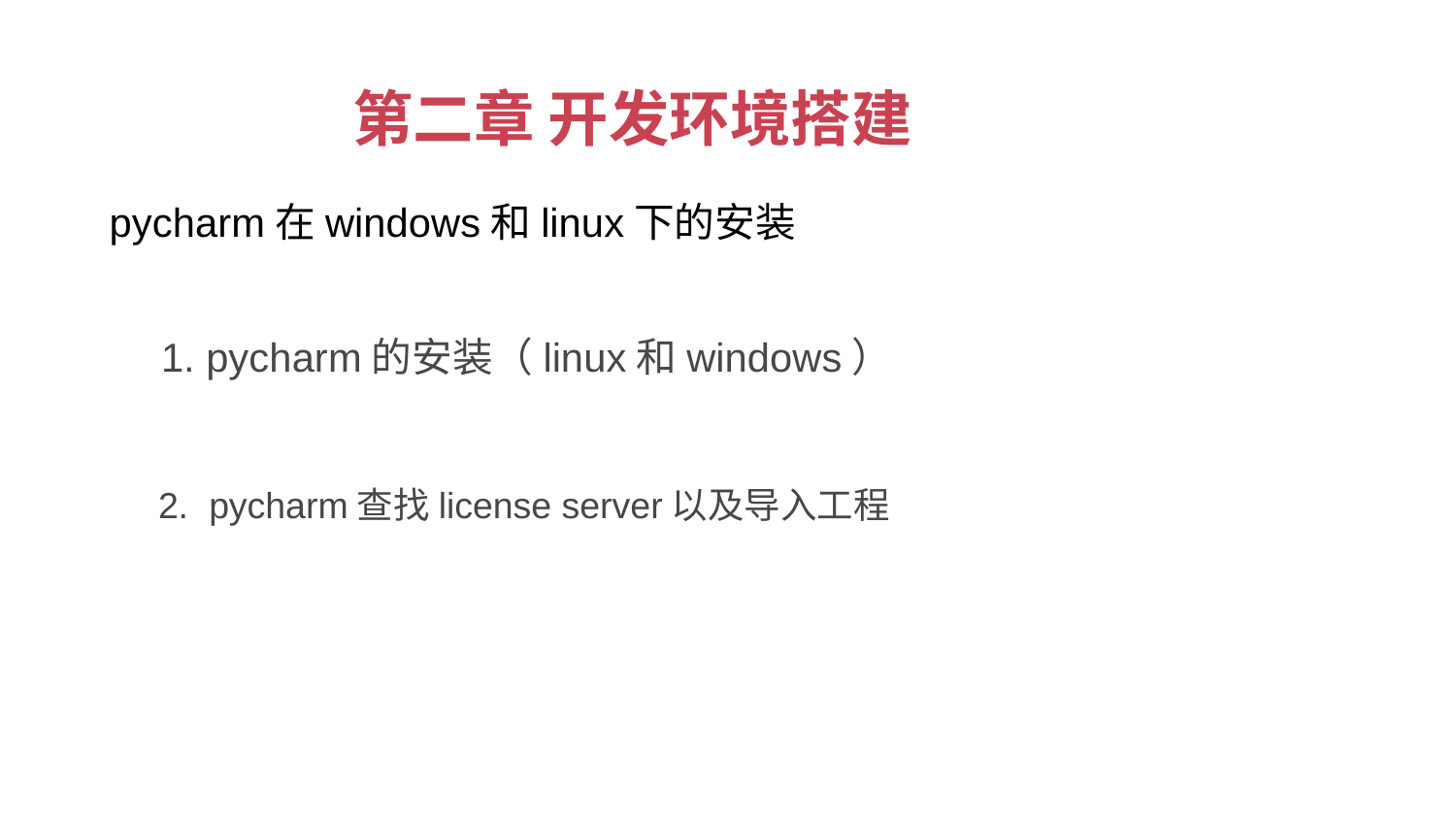

第二章 开发环境搭建
 pycharm在windows和linux下的安装
1. pycharm的安装（linux和windows）
2.  pycharm查找license server以及导入工程